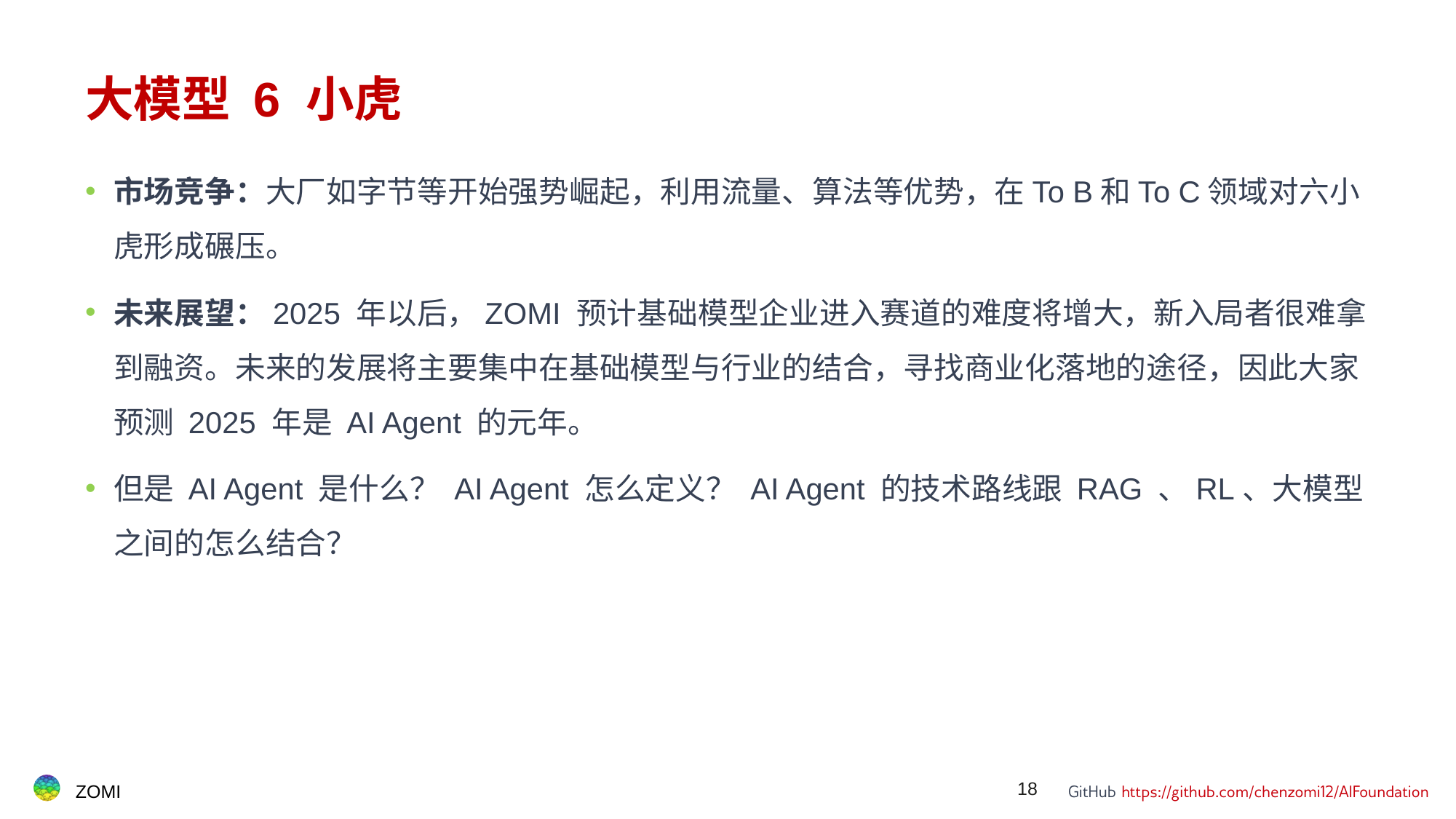

# 大模型 6 小虎
市场竞争：大厂如字节等开始强势崛起，利用流量、算法等优势，在To B和To C领域对六小虎形成碾压。
未来展望：2025 年以后，ZOMI 预计基础模型企业进入赛道的难度将增大，新入局者很难拿到融资。未来的发展将主要集中在基础模型与行业的结合，寻找商业化落地的途径，因此大家预测 2025 年是 AI Agent 的元年。
但是 AI Agent 是什么？ AI Agent 怎么定义？ AI Agent 的技术路线跟 RAG 、RL、大模型之间的怎么结合？